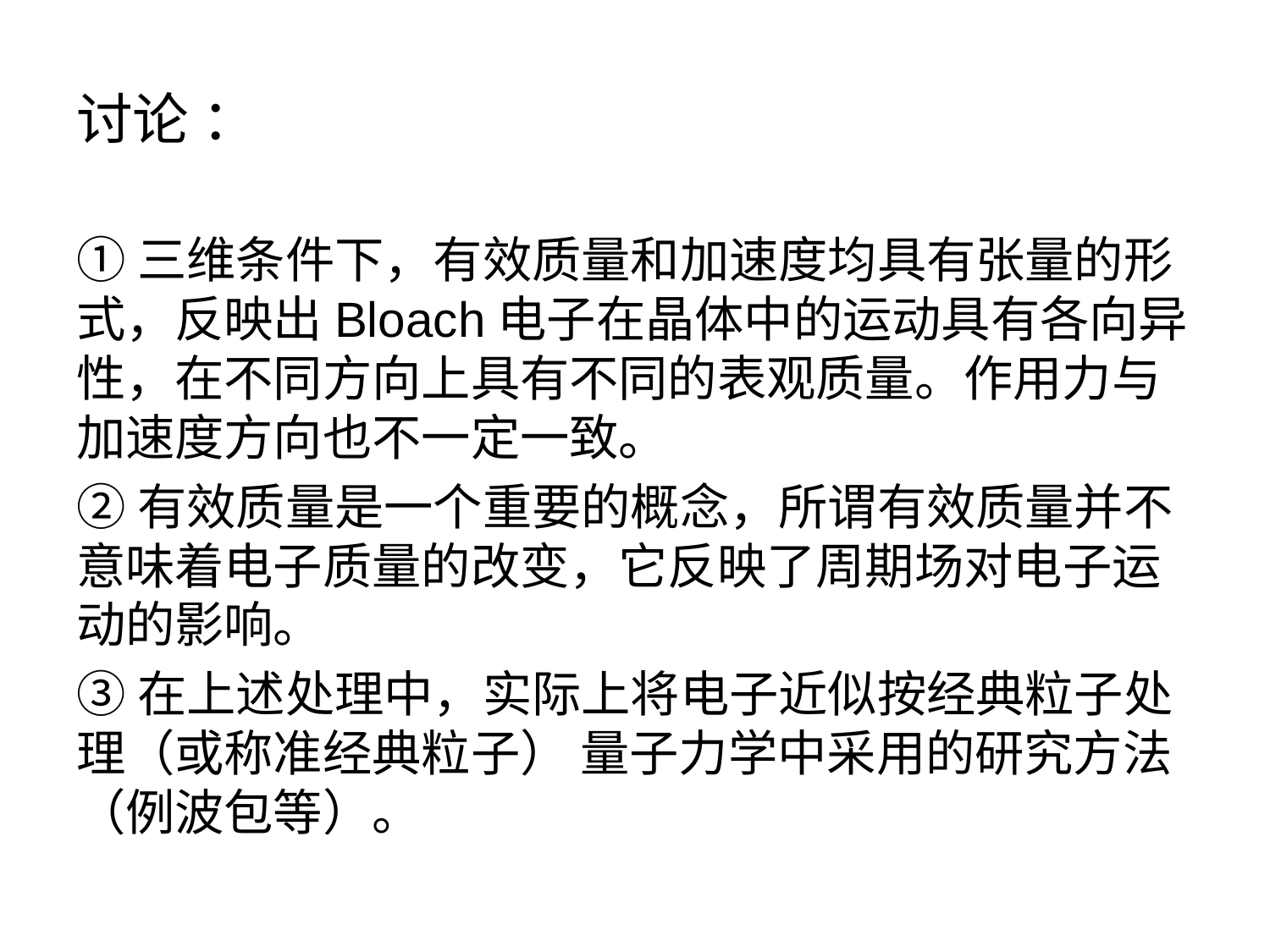

# 讨论 ：
①三维条件下，有效质量和加速度均具有张量的形式，反映出Bloach电子在晶体中的运动具有各向异性，在不同方向上具有不同的表观质量。作用力与加速度方向也不一定一致。
②有效质量是一个重要的概念，所谓有效质量并不意味着电子质量的改变，它反映了周期场对电子运动的影响。
③在上述处理中，实际上将电子近似按经典粒子处理（或称准经典粒子） 量子力学中采用的研究方法（例波包等）。